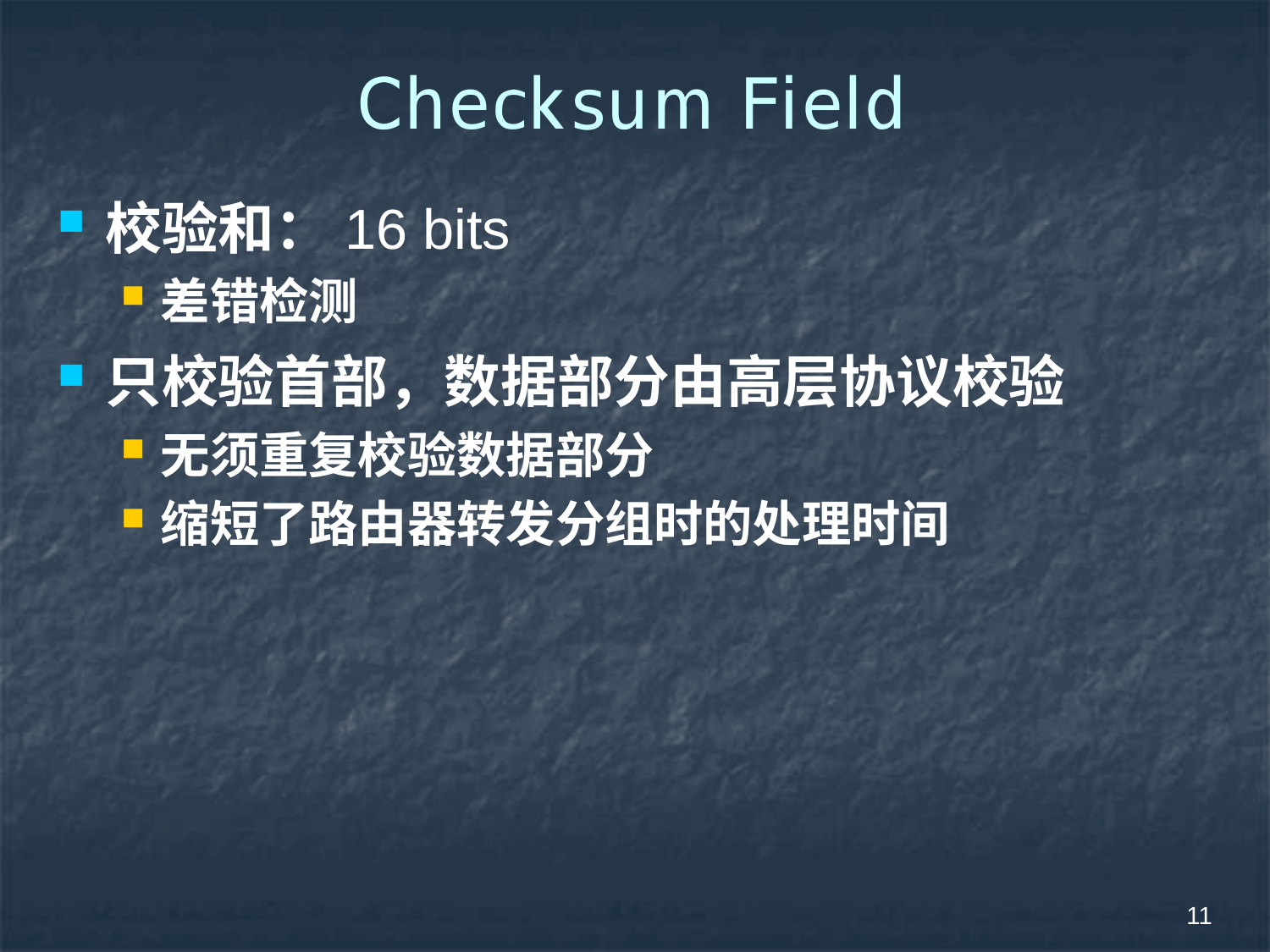

# Checksum Field
校验和：16 bits
差错检测
只校验首部，数据部分由高层协议校验
无须重复校验数据部分
缩短了路由器转发分组时的处理时间
11